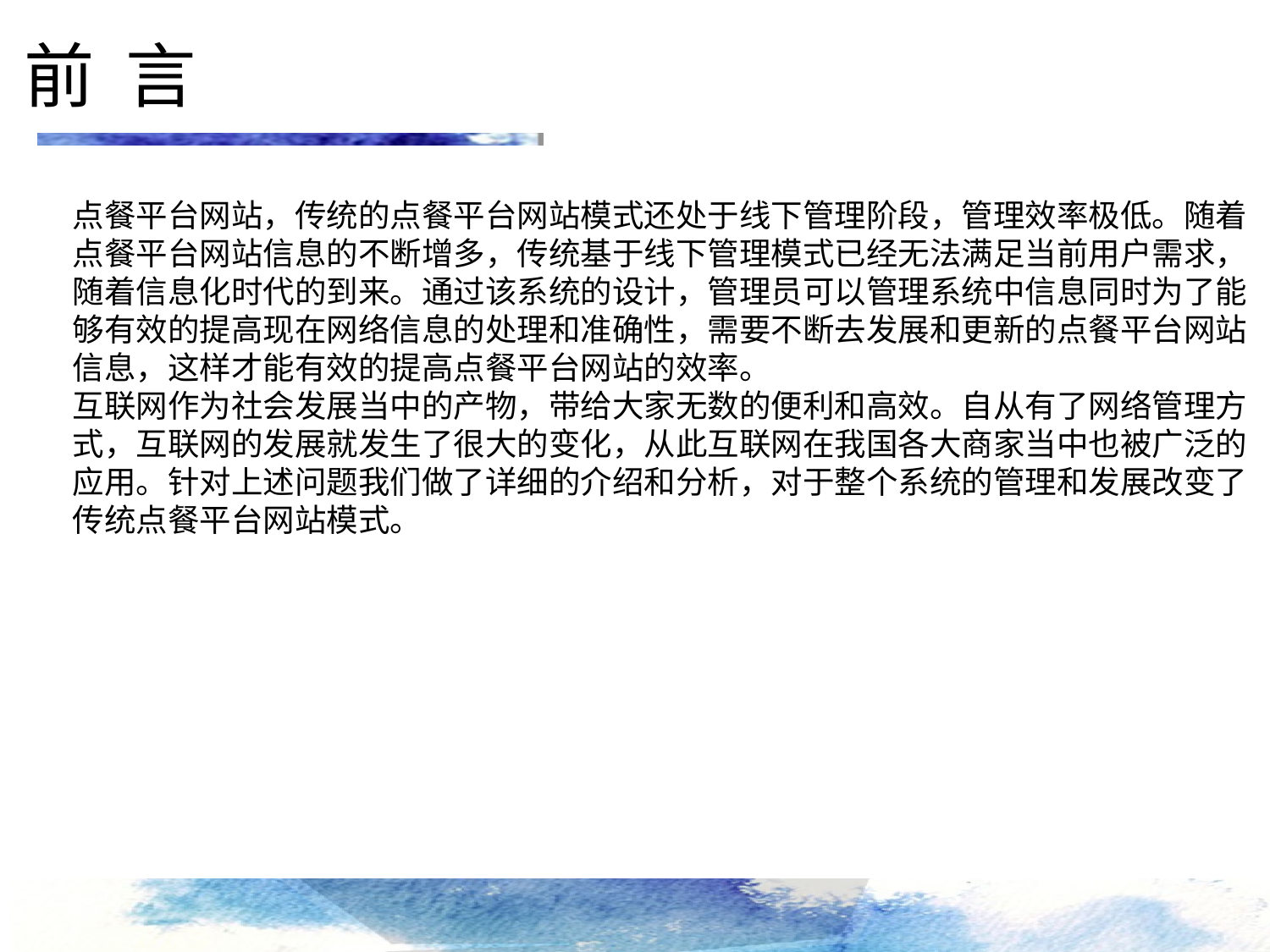

前  言

点餐平台网站，传统的点餐平台网站模式还处于线下管理阶段，管理效率极低。随着点餐平台网站信息的不断增多，传统基于线下管理模式已经无法满足当前用户需求，随着信息化时代的到来。通过该系统的设计，管理员可以管理系统中信息同时为了能够有效的提高现在网络信息的处理和准确性，需要不断去发展和更新的点餐平台网站信息，这样才能有效的提高点餐平台网站的效率。
互联网作为社会发展当中的产物，带给大家无数的便利和高效。自从有了网络管理方式，互联网的发展就发生了很大的变化，从此互联网在我国各大商家当中也被广泛的应用。针对上述问题我们做了详细的介绍和分析，对于整个系统的管理和发展改变了传统点餐平台网站模式。
点击添加文本
点击添加文本
点击添加文本
点击添加文本